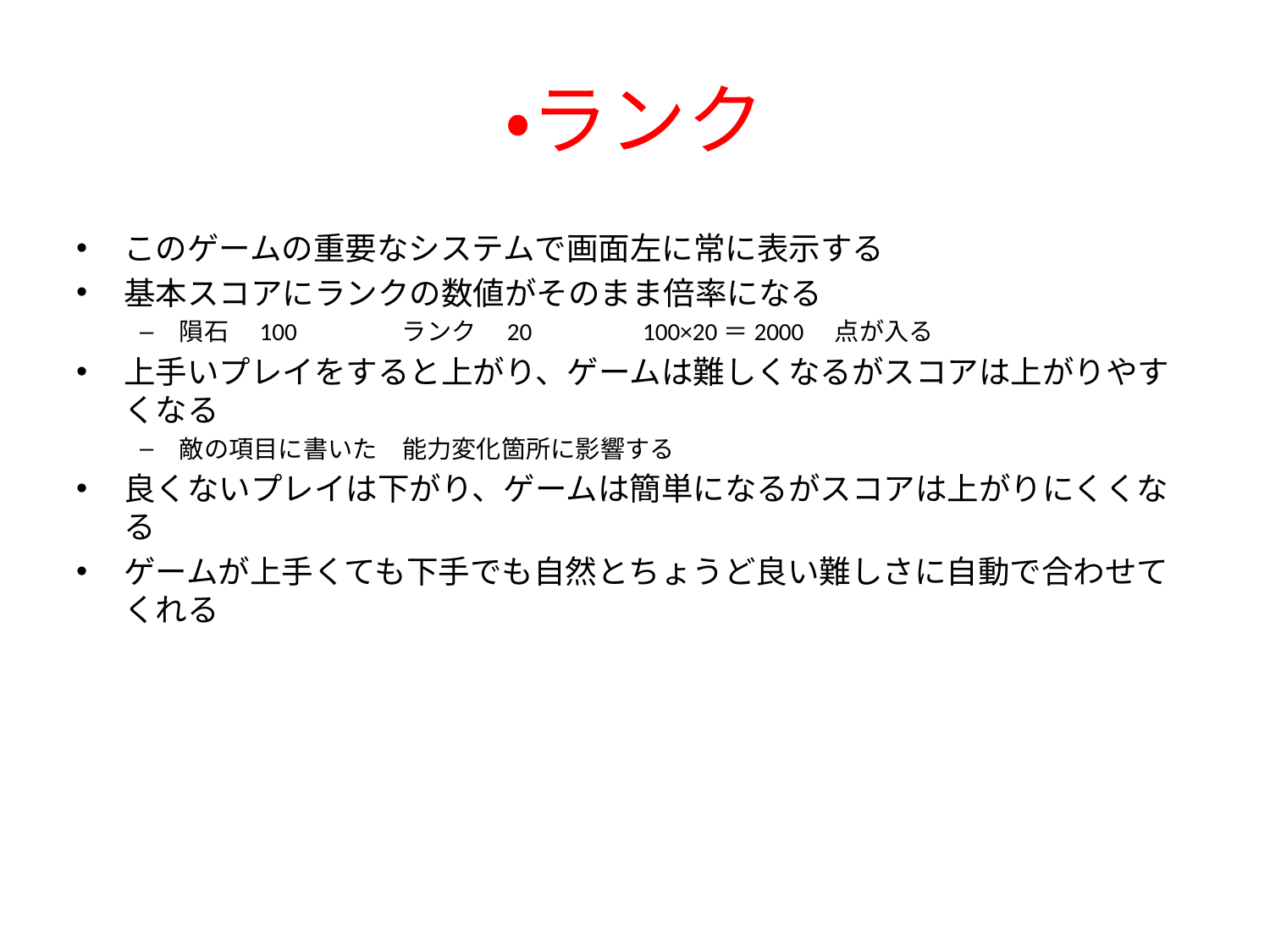

# ・ランク
このゲームの重要なシステムで画面左に常に表示する
基本スコアにランクの数値がそのまま倍率になる
隕石　100　　　　ランク　20　　　　100×20＝2000　点が入る
上手いプレイをすると上がり、ゲームは難しくなるがスコアは上がりやすくなる
敵の項目に書いた　能力変化箇所に影響する
良くないプレイは下がり、ゲームは簡単になるがスコアは上がりにくくなる
ゲームが上手くても下手でも自然とちょうど良い難しさに自動で合わせてくれる